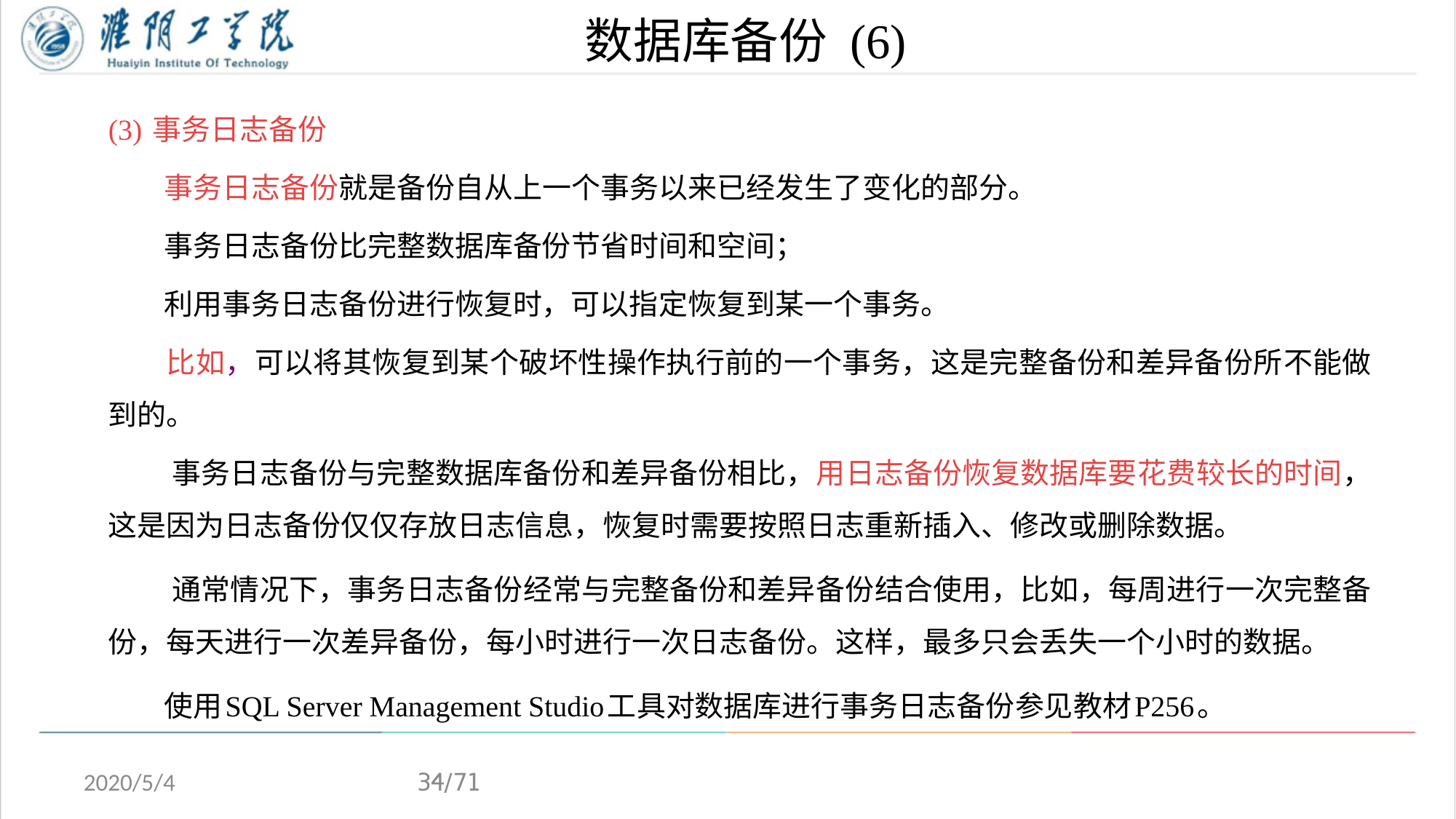

# 数据库备份 (6)
(3) 事务日志备份
        事务日志备份就是备份自从上一个事务以来已经发生了变化的部分。
        事务日志备份比完整数据库备份节省时间和空间；
        利用事务日志备份进行恢复时，可以指定恢复到某一个事务。
        比如，可以将其恢复到某个破坏性操作执行前的一个事务，这是完整备份和差异备份所不能做到的。
         事务日志备份与完整数据库备份和差异备份相比，用日志备份恢复数据库要花费较长的时间，这是因为日志备份仅仅存放日志信息，恢复时需要按照日志重新插入、修改或删除数据。
         通常情况下，事务日志备份经常与完整备份和差异备份结合使用，比如，每周进行一次完整备份，每天进行一次差异备份，每小时进行一次日志备份。这样，最多只会丢失一个小时的数据。
        使用SQL Server Management Studio工具对数据库进行事务日志备份参见教材P256。
34/71
2020/5/4